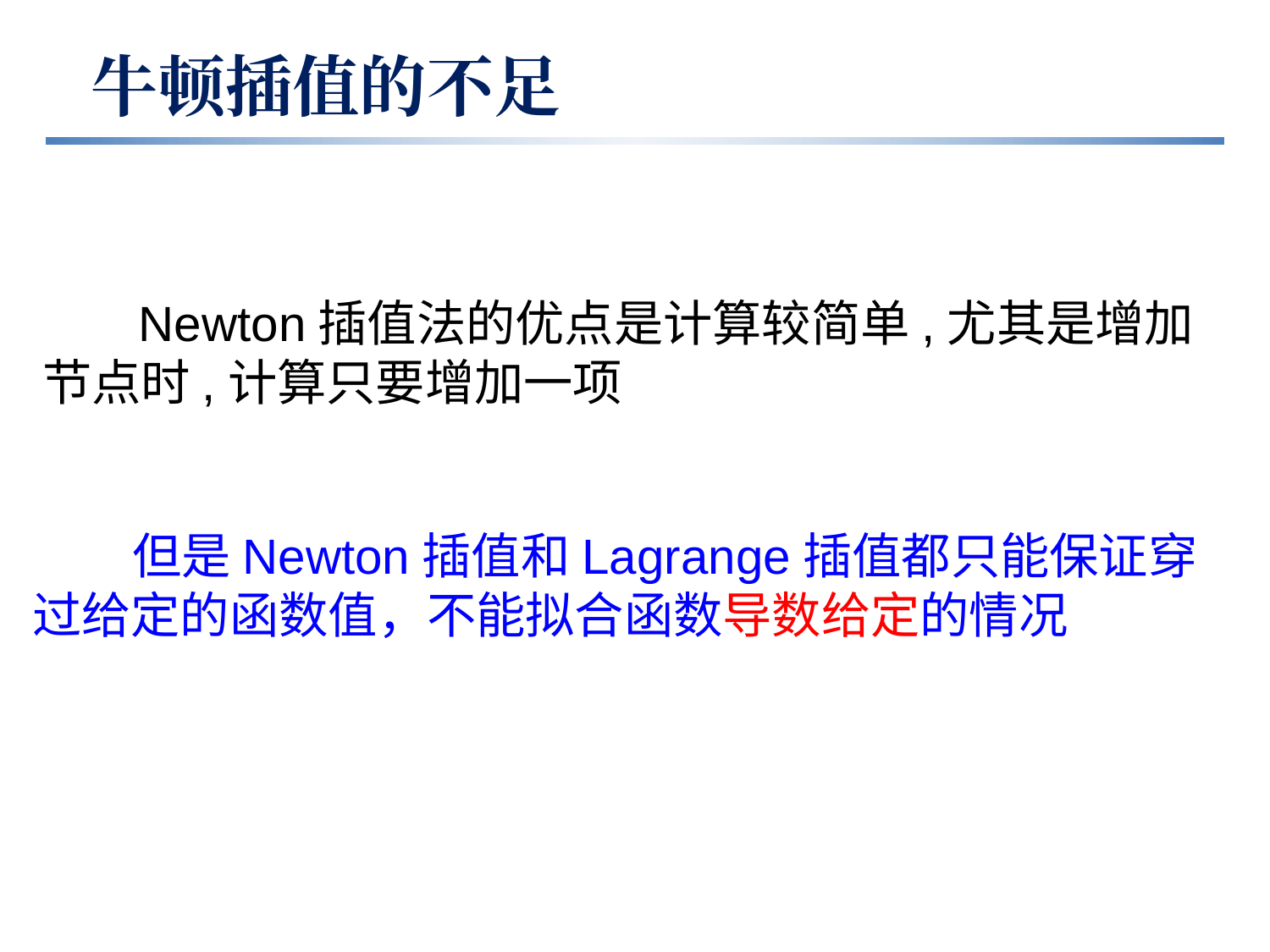

# 牛顿插值的不足

       Newton插值法的优点是计算较简单,尤其是增加节点时,计算只要增加一项
        但是Newton插值和Lagrange插值都只能保证穿过给定的函数值，不能拟合函数导数给定的情况